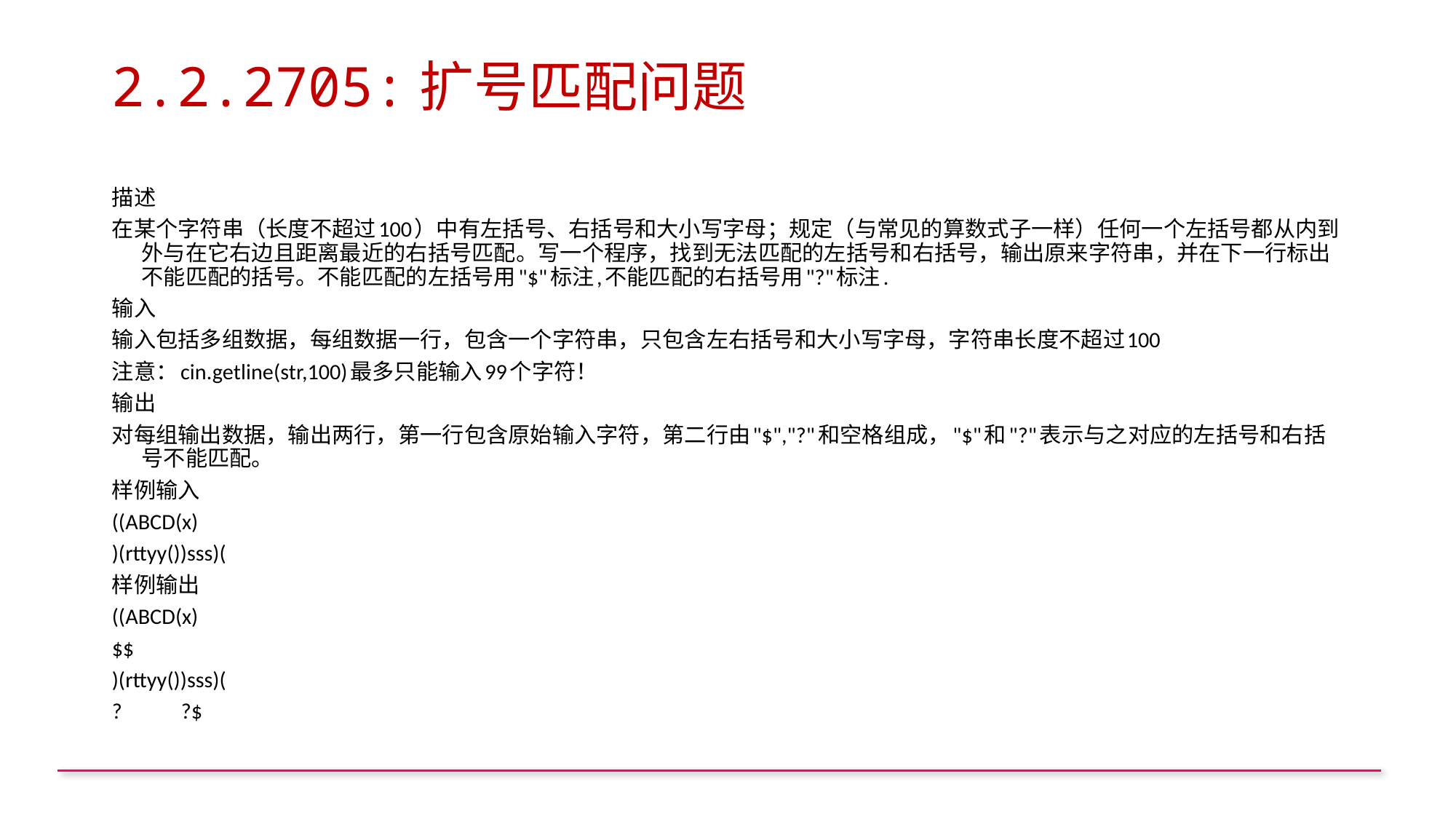

# 2.2.2705:扩号匹配问题
描述
在某个字符串（长度不超过100）中有左括号、右括号和大小写字母；规定（与常见的算数式子一样）任何一个左括号都从内到外与在它右边且距离最近的右括号匹配。写一个程序，找到无法匹配的左括号和右括号，输出原来字符串，并在下一行标出不能匹配的括号。不能匹配的左括号用"$"标注,不能匹配的右括号用"?"标注.
输入
输入包括多组数据，每组数据一行，包含一个字符串，只包含左右括号和大小写字母，字符串长度不超过100
注意：cin.getline(str,100)最多只能输入99个字符！
输出
对每组输出数据，输出两行，第一行包含原始输入字符，第二行由"$","?"和空格组成，"$"和"?"表示与之对应的左括号和右括号不能匹配。
样例输入
((ABCD(x)
)(rttyy())sss)(
样例输出
((ABCD(x)
$$
)(rttyy())sss)(
?            ?$